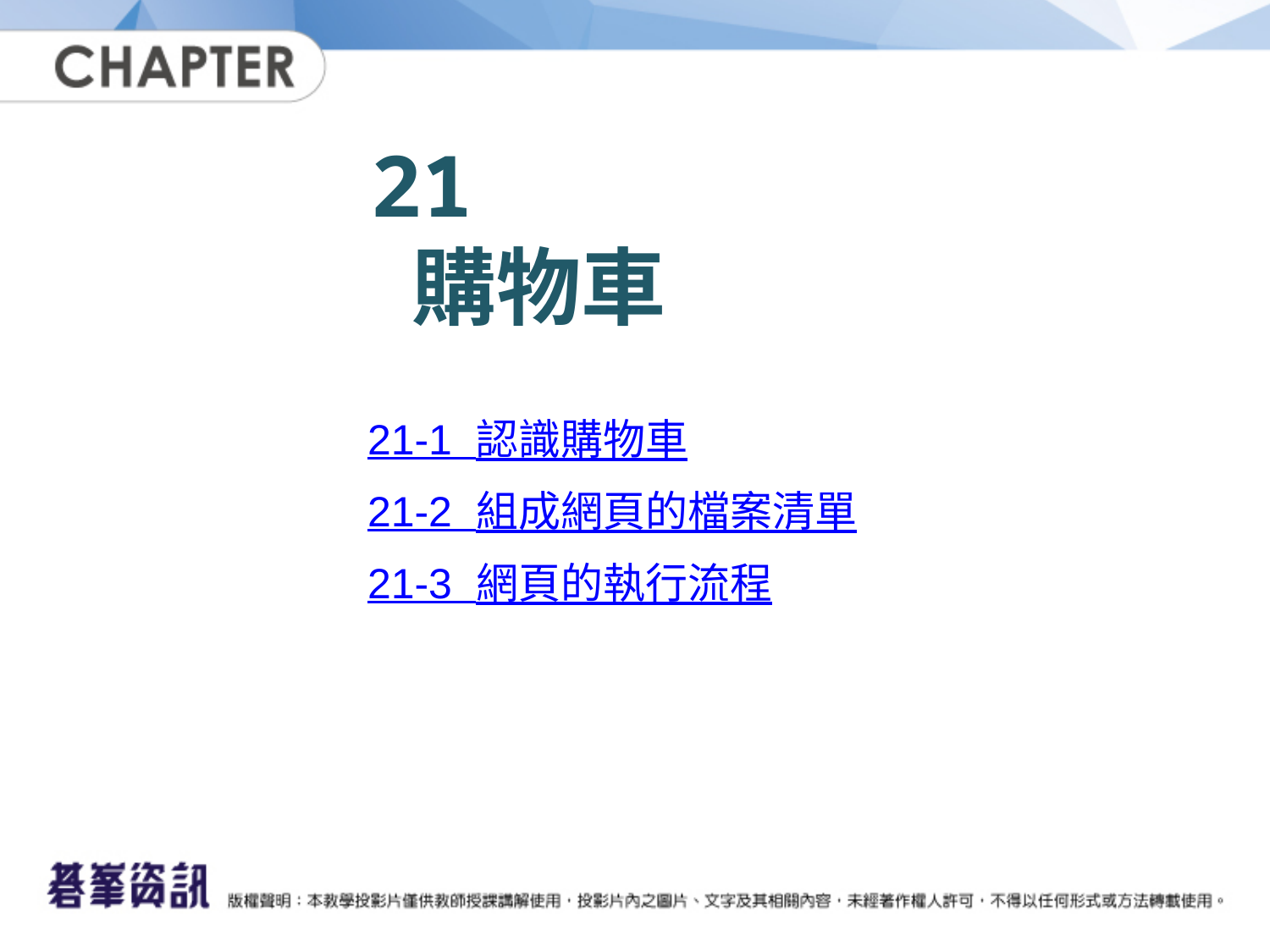

# 21 購物車
21-1  認識購物車
21-2  組成網頁的檔案清單
21-3  網頁的執行流程